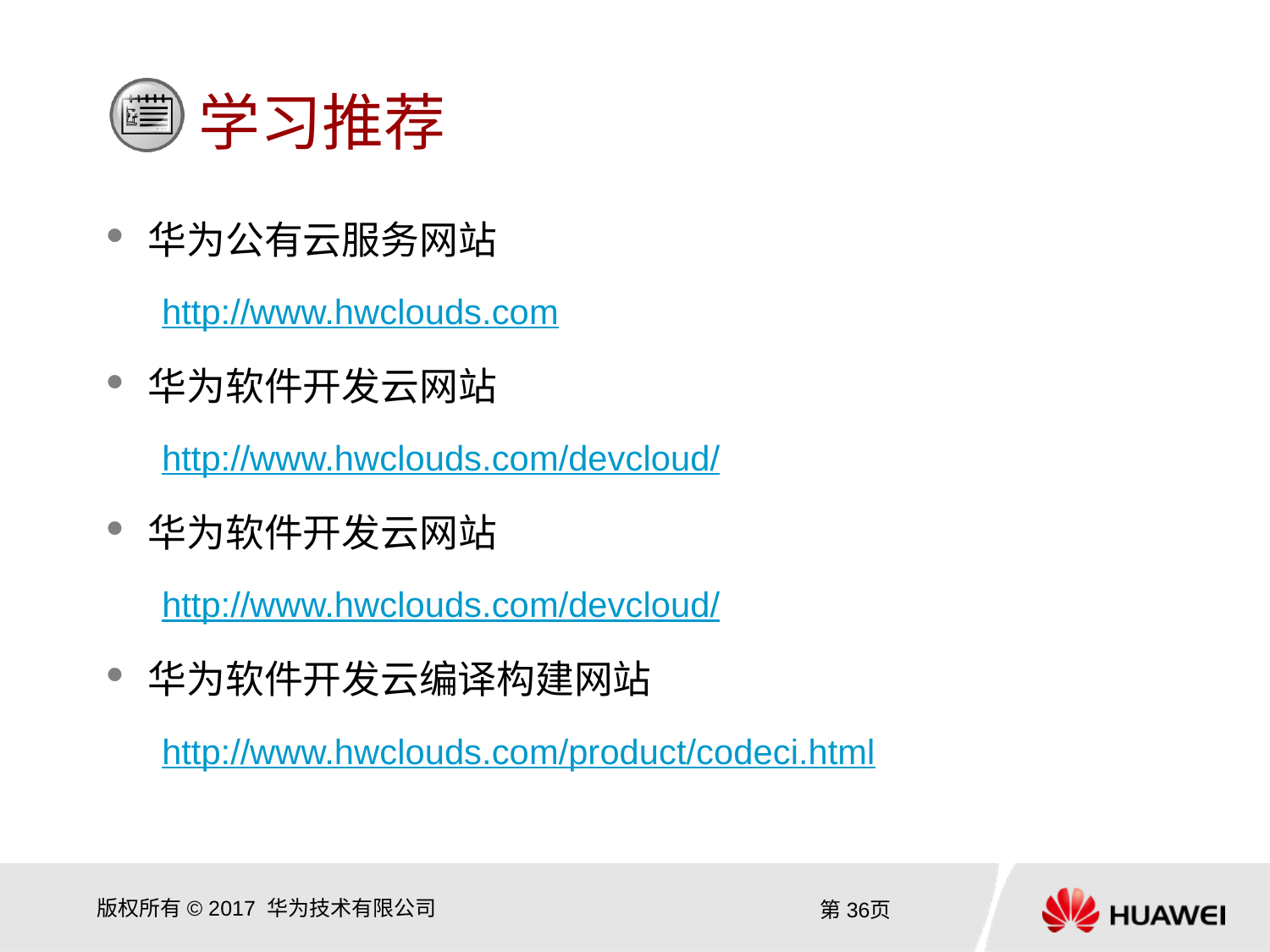

华为公有云服务网站
http://www.hwclouds.com
华为软件开发云网站
http://www.hwclouds.com/devcloud/
华为软件开发云网站
http://www.hwclouds.com/devcloud/
华为软件开发云编译构建网站
http://www.hwclouds.com/product/codeci.html